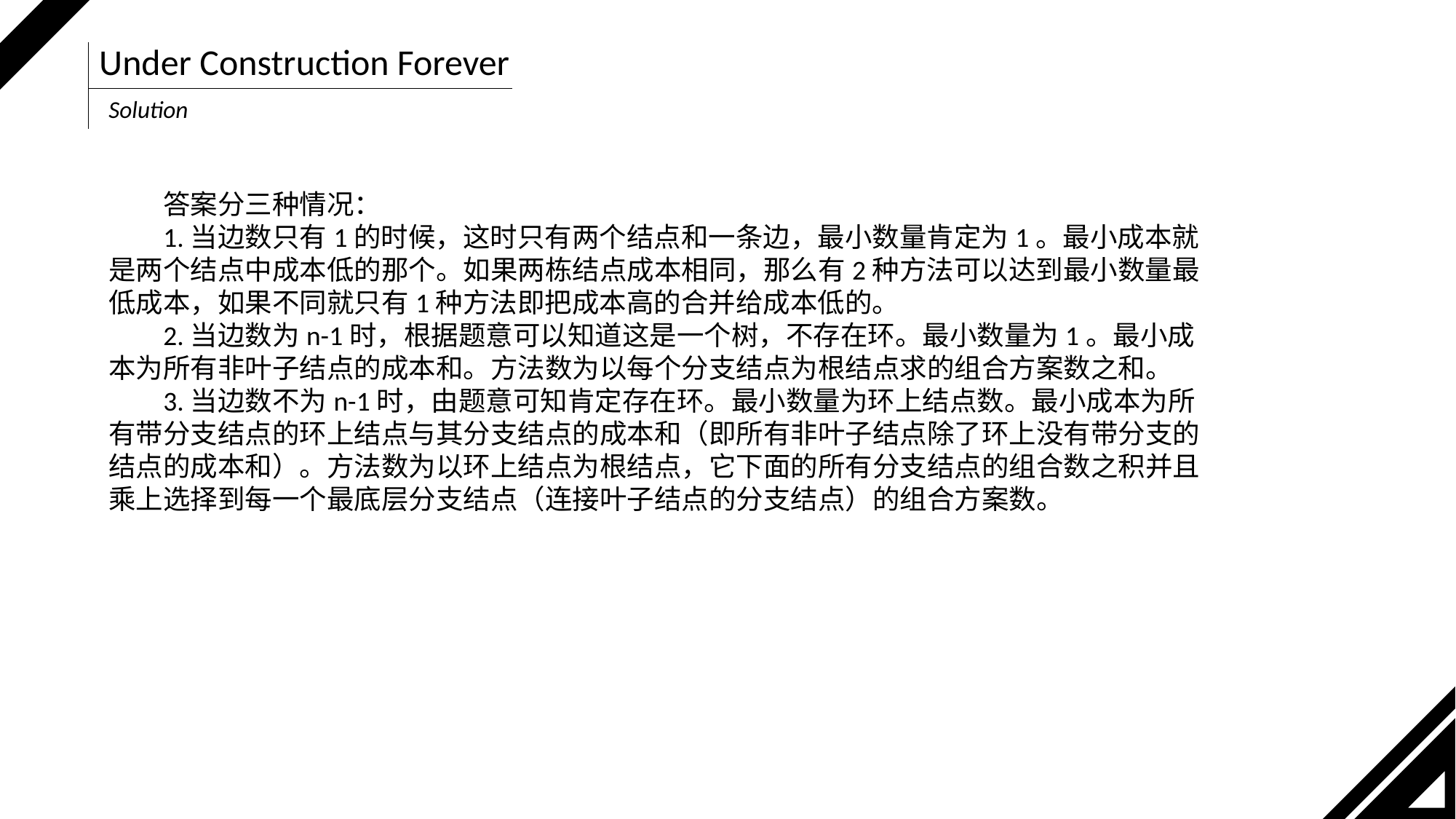

Under Construction Forever
Solution
答案分三种情况：
1.当边数只有1的时候，这时只有两个结点和一条边，最小数量肯定为1。最小成本就是两个结点中成本低的那个。如果两栋结点成本相同，那么有2种方法可以达到最小数量最低成本，如果不同就只有1种方法即把成本高的合并给成本低的。
2.当边数为n-1时，根据题意可以知道这是一个树，不存在环。最小数量为1。最小成本为所有非叶子结点的成本和。方法数为以每个分支结点为根结点求的组合方案数之和。
3.当边数不为n-1时，由题意可知肯定存在环。最小数量为环上结点数。最小成本为所有带分支结点的环上结点与其分支结点的成本和（即所有非叶子结点除了环上没有带分支的结点的成本和）。方法数为以环上结点为根结点，它下面的所有分支结点的组合数之积并且乘上选择到每一个最底层分支结点（连接叶子结点的分支结点）的组合方案数。